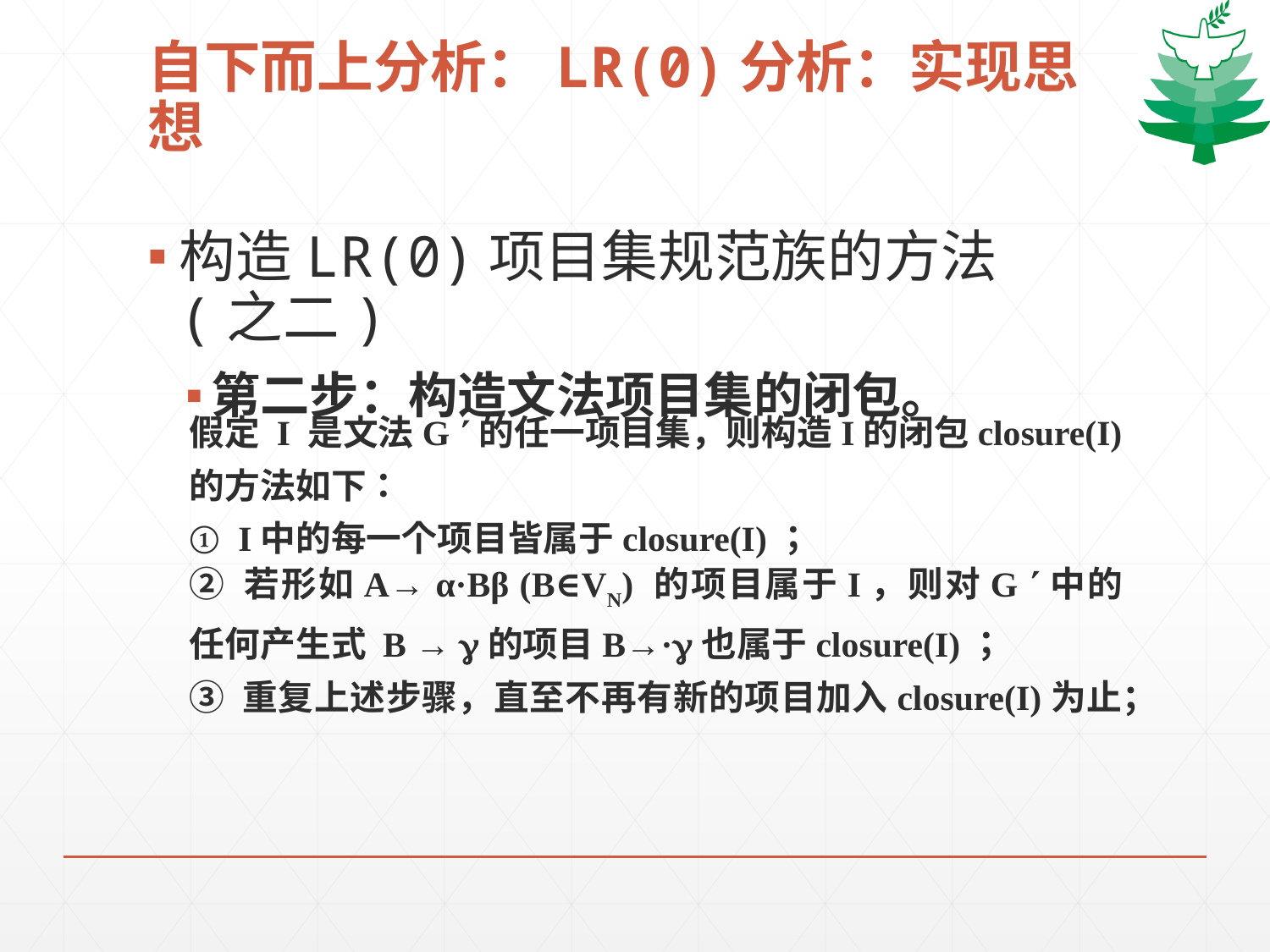

# 自下而上分析：LR(0)分析：实现思想
构造LR(0)项目集规范族的方法 (之二)
第二步：构造文法项目集的闭包。

假定 I 是文法G ′的任一项目集，则构造I的闭包closure(I)的方法如下：
①  I中的每一个项目皆属于closure(I)；
② 若形如A→ α·Bβ (B∈VN) 的项目属于I，则对G ′中的任何产生式 B → γ的项目B→·γ也属于closure(I)；
③ 重复上述步骤，直至不再有新的项目加入closure(I)为止；